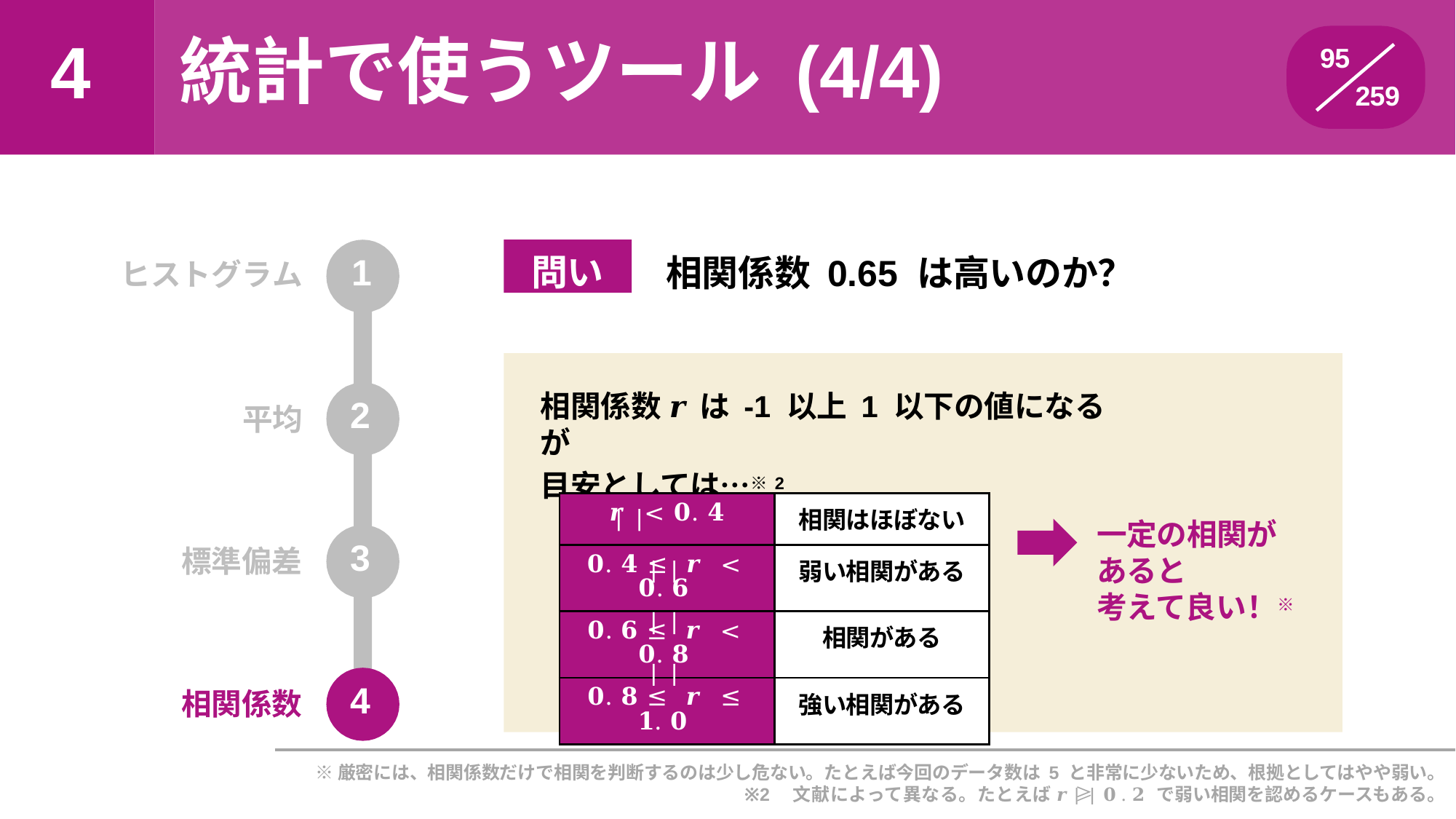

統計で使うツール (4/4)
# 4
95
259

問い
ヒストグラム	1
相関係数 0.65 は高いのか？

相関係数 𝒓 は -1 以上 1 以下の値になるが
目安としては…※2
2
平均
| 𝒓 < 𝟎. 𝟒 | 相関はほぼない |
| --- | --- |
| 𝟎. 𝟒 ≤ 𝒓 < 𝟎. 𝟔 | 弱い相関がある |
| 𝟎. 𝟔 ≤ 𝒓 < 𝟎. 𝟖 | 相関がある |
| 𝟎. 𝟖 ≤ 𝒓 ≤ 𝟏. 𝟎 | 強い相関がある |

一定の相関が
あると
考えて良い！※

3
標準偏差

4
相関係数

※厳密には、相関係数だけで相関を判断するのは少し危ない。たとえば今回のデータ数は 5 と非常に少ないため、根拠としてはやや弱い。
※2	文献によって異なる。たとえば 𝒓 ≥ 𝟎. 𝟐 で弱い相関を認めるケースもある。